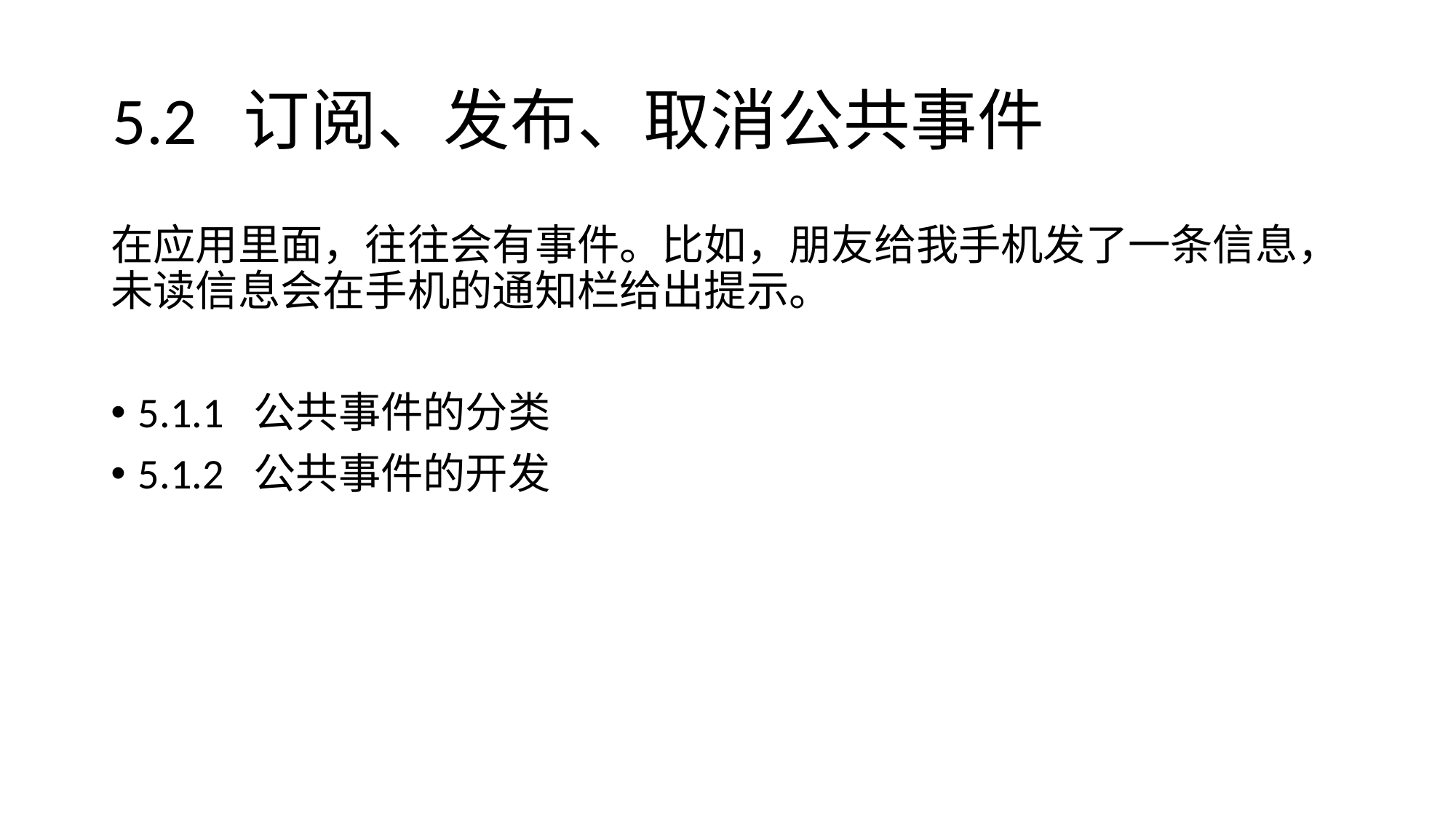

# 5.2  订阅、发布、取消公共事件
在应用里面，往往会有事件。比如，朋友给我手机发了一条信息，未读信息会在手机的通知栏给出提示。

5.1.1  公共事件的分类
5.1.2  公共事件的开发